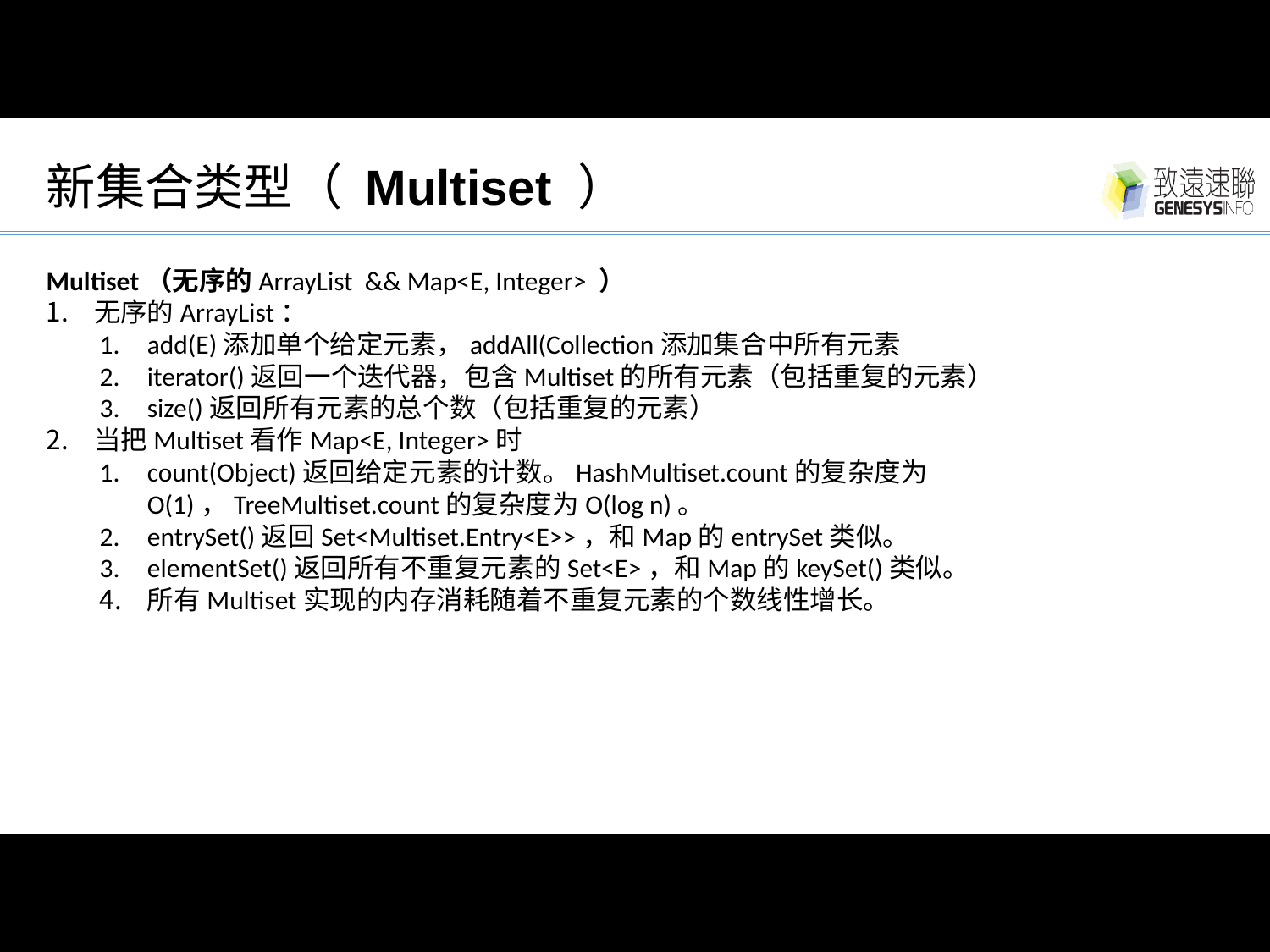

新集合类型（ Multiset ）
Multiset（无序的ArrayList  && Map<E, Integer> ）
无序的ArrayList：
add(E)添加单个给定元素，addAll(Collection添加集合中所有元素
iterator()返回一个迭代器，包含Multiset的所有元素（包括重复的元素）
size()返回所有元素的总个数（包括重复的元素）
当把Multiset看作Map<E, Integer>时
count(Object)返回给定元素的计数。HashMultiset.count的复杂度为O(1)，TreeMultiset.count的复杂度为O(log n)。
entrySet()返回Set<Multiset.Entry<E>>，和Map的entrySet类似。
elementSet()返回所有不重复元素的Set<E>，和Map的keySet()类似。
所有Multiset实现的内存消耗随着不重复元素的个数线性增长。